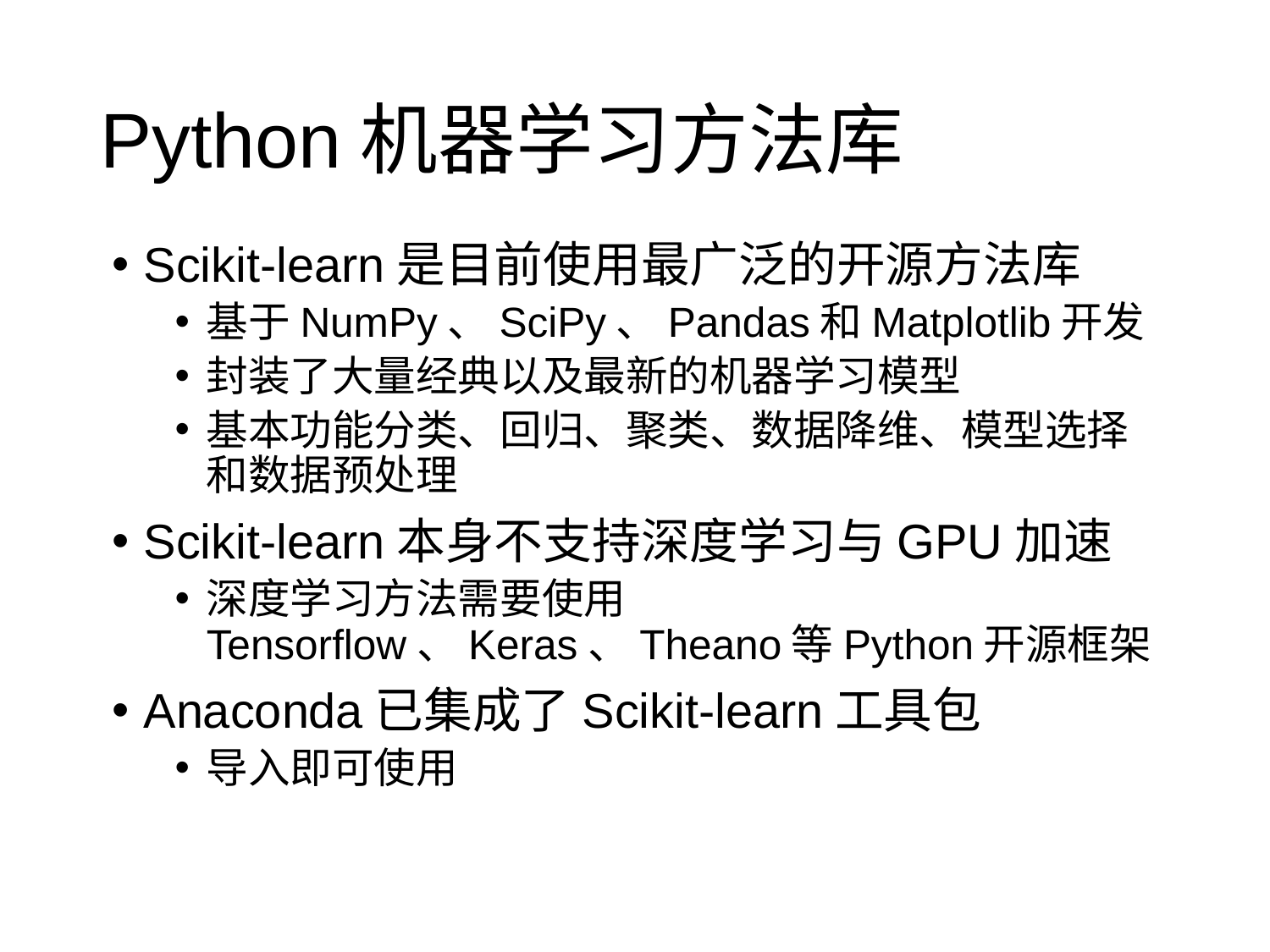

# Python机器学习方法库
Scikit-learn是目前使用最广泛的开源方法库
基于NumPy、SciPy、Pandas和Matplotlib开发
封装了大量经典以及最新的机器学习模型
基本功能分类、回归、聚类、数据降维、模型选择和数据预处理
Scikit-learn本身不支持深度学习与GPU加速
深度学习方法需要使用Tensorflow、Keras、Theano等Python开源框架
Anaconda已集成了Scikit-learn工具包
导入即可使用